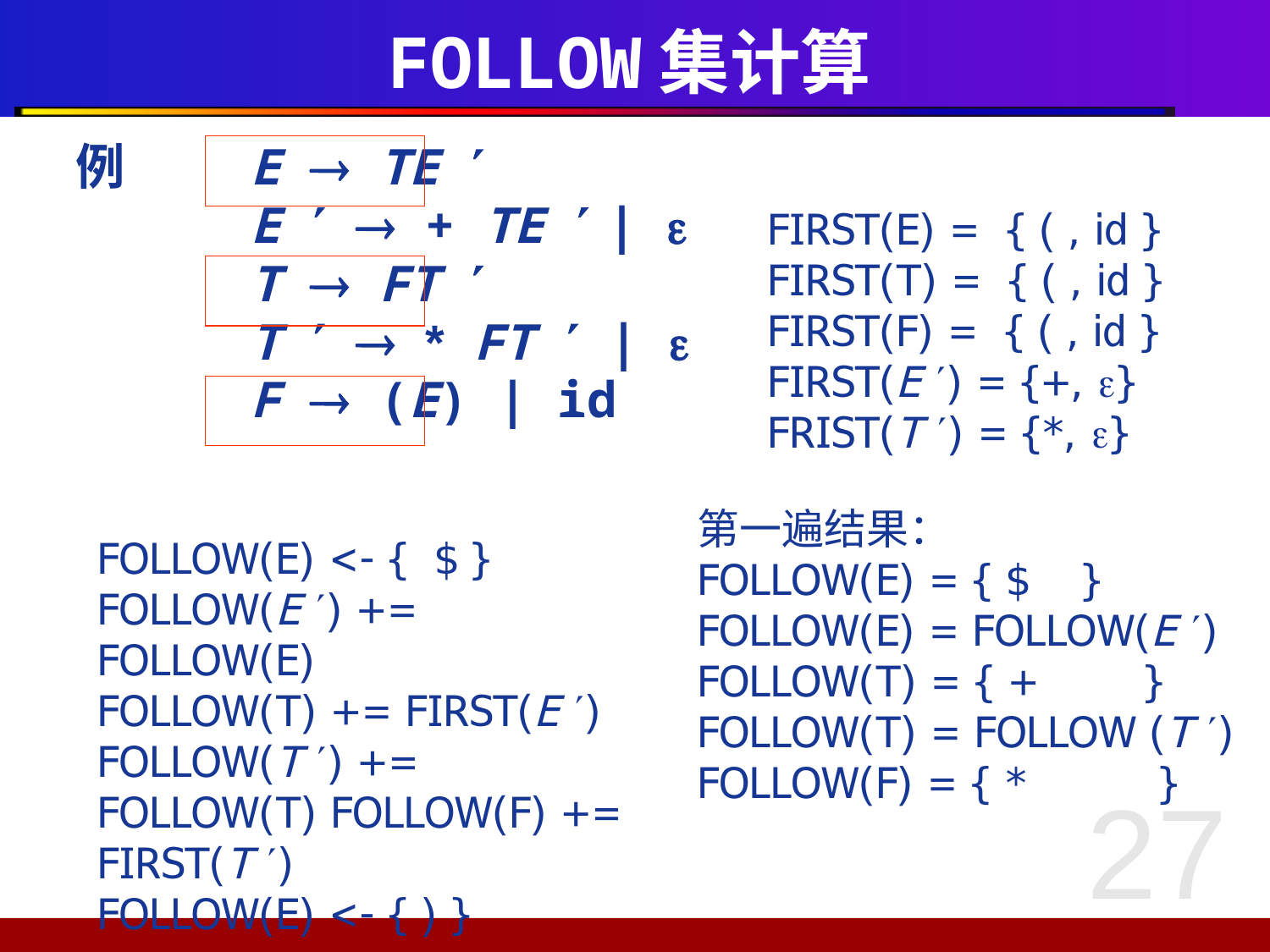

# FOLLOW集计算
例 	E → TE ′
	  	E ′ → + TE ′ | ε
     	T → FT ′
     	T ′ → * FT ′ | ε
     	F → (E) | id

FIRST(E) =  { ( , id }
FIRST(T) =  { ( , id }
FIRST(F) =  { ( , id }
FIRST(E ′) = {+, ε}
FRIST(T ′) = {*, ε}

第一遍结果：
FOLLOW(E) = { $    }
FOLLOW(E) = FOLLOW(E ′)
FOLLOW(T) = { +        }
FOLLOW(T) = FOLLOW (T ′)
FOLLOW(F) = { *          }
FOLLOW(E) <- {  $ }
FOLLOW(E ′) += FOLLOW(E)
FOLLOW(T) += FIRST(E ′)
FOLLOW(T ′) += FOLLOW(T) FOLLOW(F) += FIRST(T ′)
FOLLOW(E) <- { ) }
27